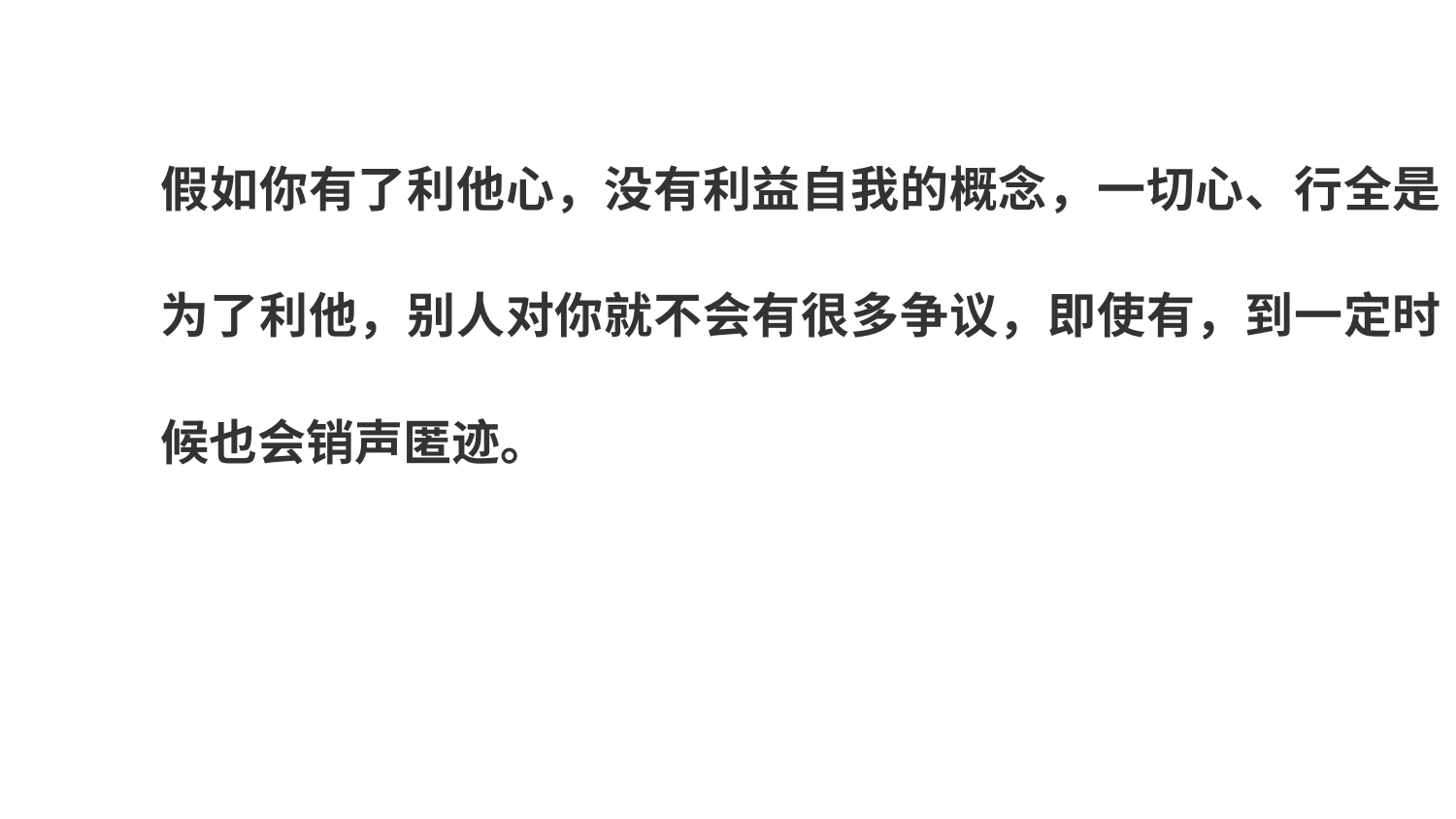

假如你有了利他心，没有利益自我的概念，一切心、行全是为了利他，别人对你就不会有很多争议，即使有，到一定时候也会销声匿迹。